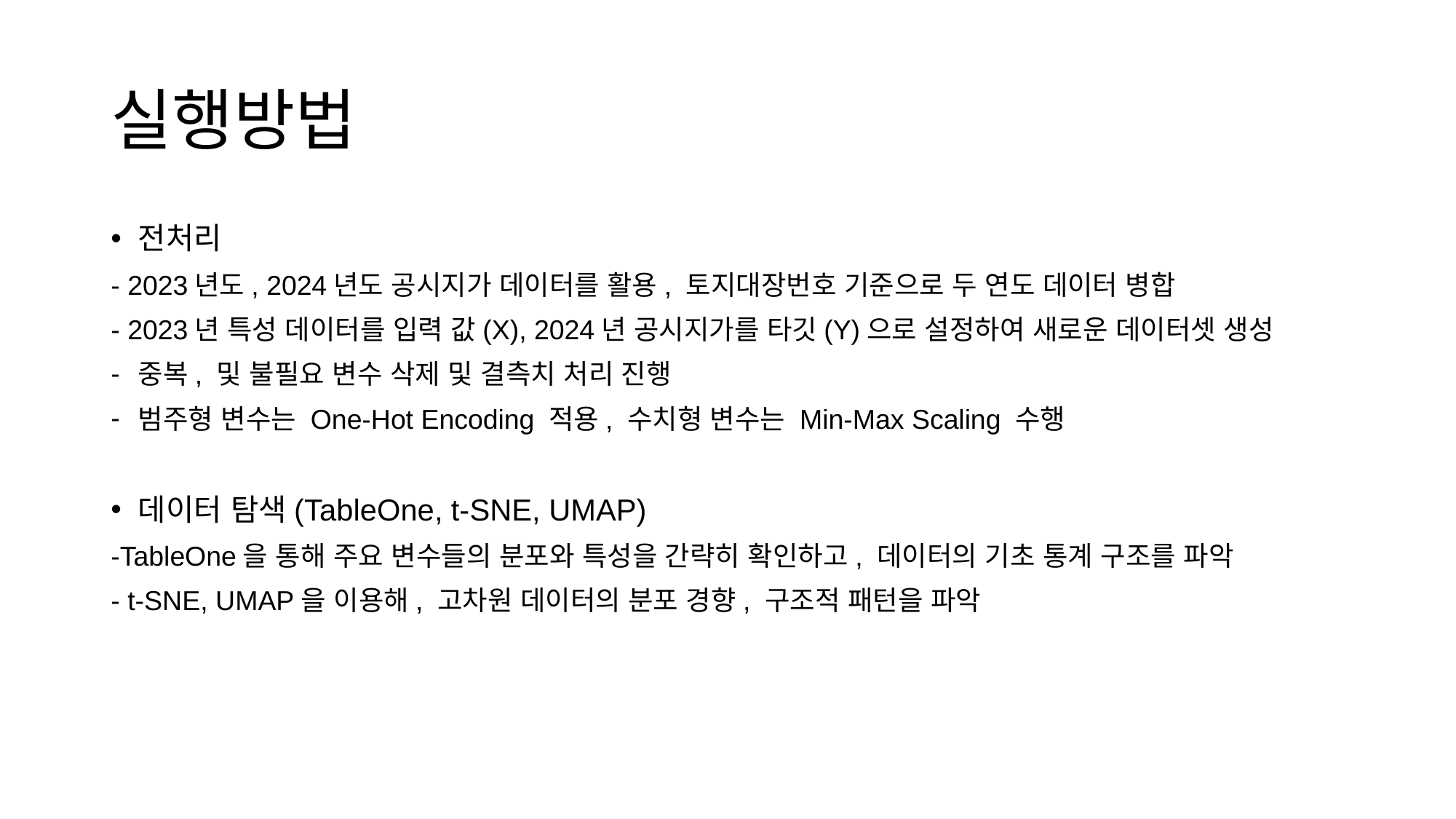

# 실행방법
전처리
- 2023년도, 2024년도 공시지가 데이터를 활용, 토지대장번호 기준으로 두 연도 데이터 병합
- 2023년 특성 데이터를 입력 값(X), 2024년 공시지가를 타깃(Y)으로 설정하여 새로운 데이터셋 생성
중복, 및 불필요 변수 삭제 및 결측치 처리 진행
범주형 변수는 One-Hot Encoding 적용, 수치형 변수는 Min-Max Scaling 수행

데이터 탐색(TableOne, t-SNE, UMAP)
-TableOne을 통해 주요 변수들의 분포와 특성을 간략히 확인하고, 데이터의 기초 통계 구조를 파악
- t-SNE, UMAP을 이용해, 고차원 데이터의 분포 경향, 구조적 패턴을 파악